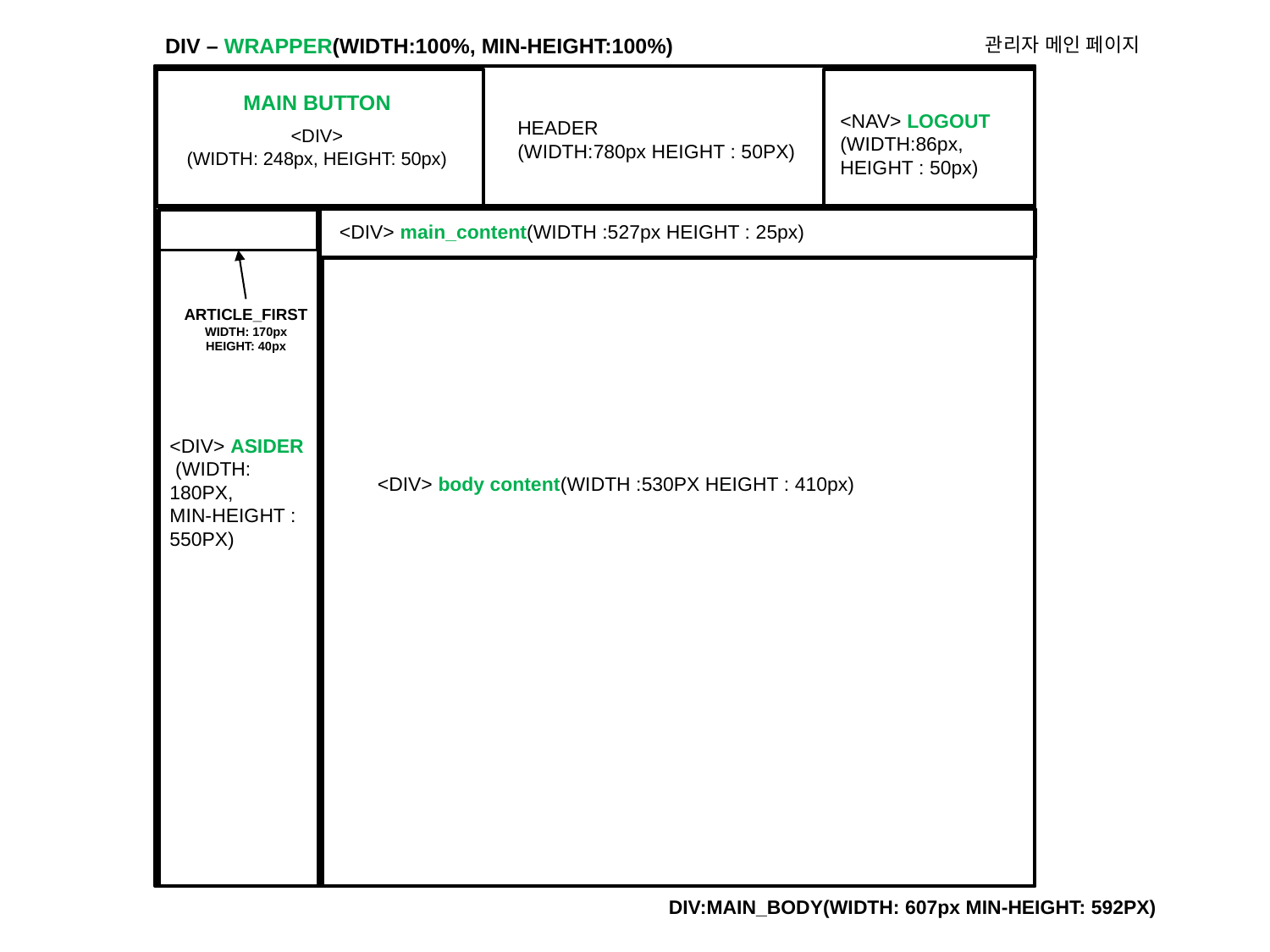

DIV – WRAPPER(WIDTH:100%, MIN-HEIGHT:100%)
관리자 메인 페이지

MAIN BUTTON
<NAV> LOGOUT
(WIDTH:86px,
HEIGHT : 50px)
HEADER
(WIDTH:780px HEIGHT : 50PX)
<DIV>
(WIDTH: 248px, HEIGHT: 50px)

<DIV> main_content(WIDTH :527px HEIGHT : 25px)

ARTICLE_FIRST
WIDTH: 170px
HEIGHT: 40px
<DIV> ASIDER  (WIDTH: 180PX,
MIN-HEIGHT : 550PX)
<DIV> body content(WIDTH :530PX HEIGHT : 410px)
DIV:MAIN_BODY(WIDTH: 607px MIN-HEIGHT: 592PX)